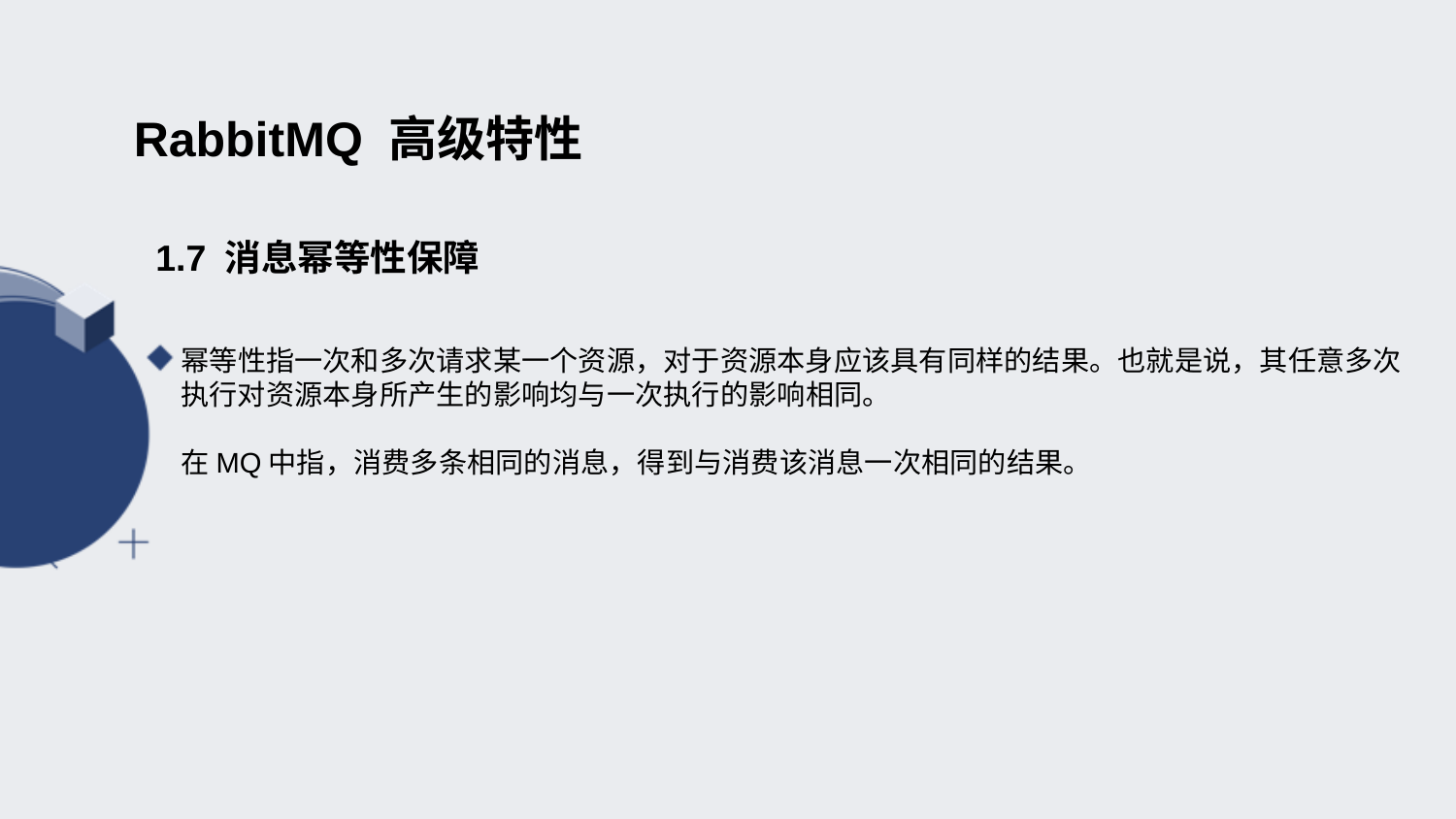

RabbitMQ 高级特性
1.7 消息幂等性保障

幂等性指一次和多次请求某一个资源，对于资源本身应该具有同样的结果。也就是说，其任意多次执行对资源本身所产生的影响均与一次执行的影响相同。

在MQ中指，消费多条相同的消息，得到与消费该消息一次相同的结果。